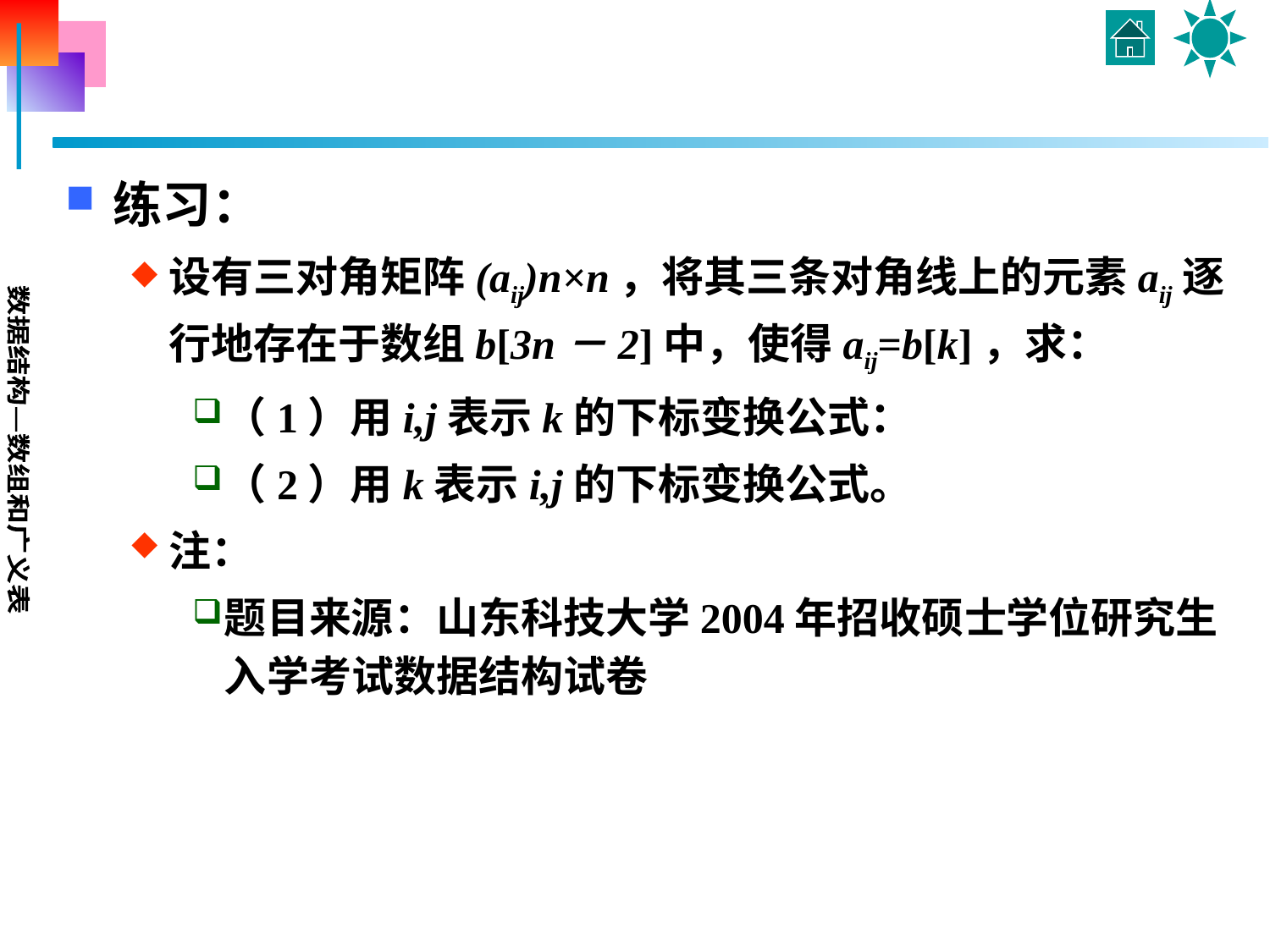

#
练习：
设有三对角矩阵(aij)n×n，将其三条对角线上的元素aij逐行地存在于数组b[3n－2]中，使得aij=b[k]，求：
（1）用i,j表示k的下标变换公式：
（2）用k表示i,j的下标变换公式。
注：
题目来源：山东科技大学2004年招收硕士学位研究生入学考试数据结构试卷
33